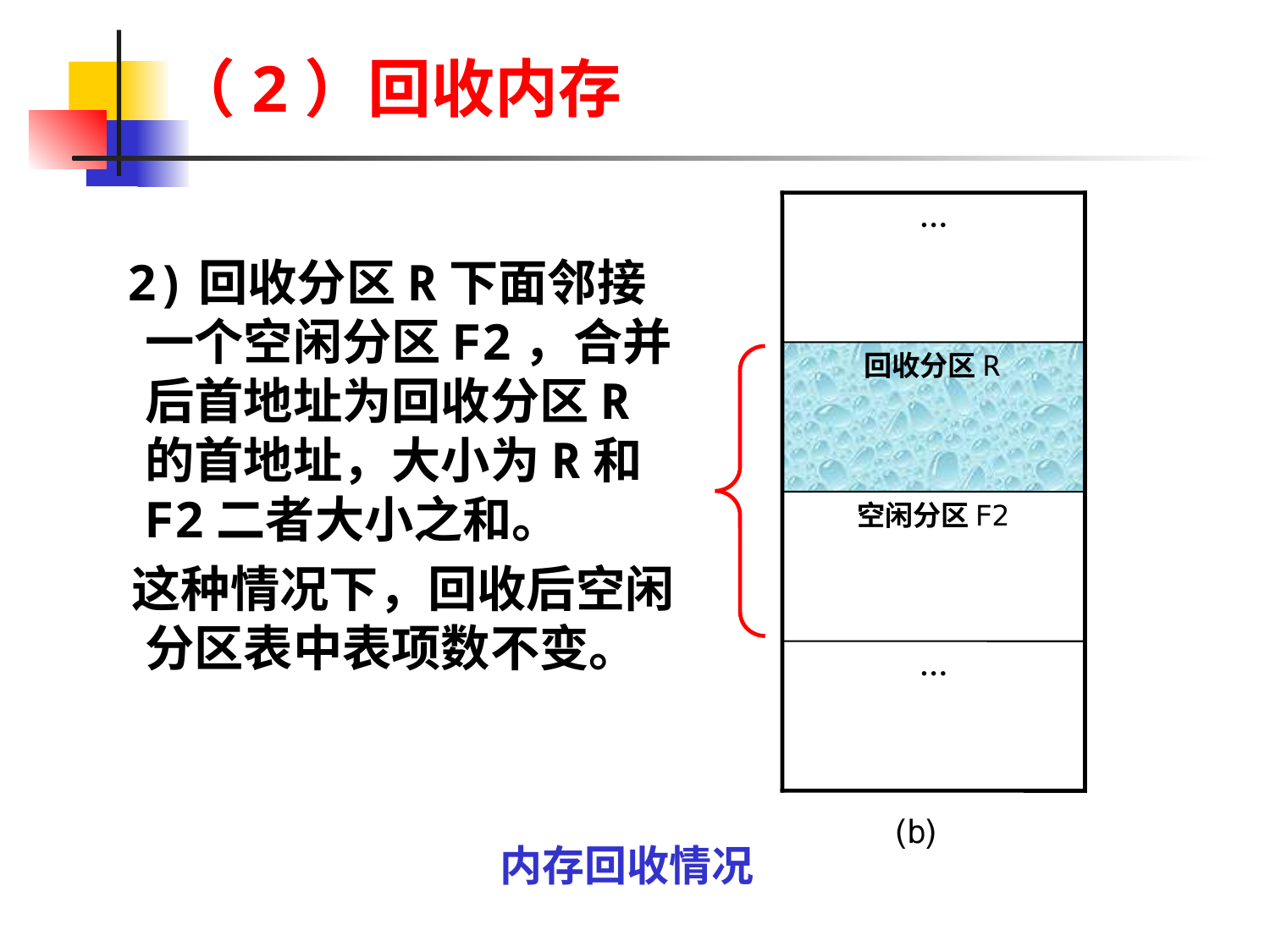

# （2）回收内存

 2)回收分区R下面邻接一个空闲分区F2，合并后首地址为回收分区R的首地址，大小为R和F2二者大小之和。
  这种情况下，回收后空闲分区表中表项数不变。

…

回收分区R

空闲分区F2

…

(b)

内存回收情况